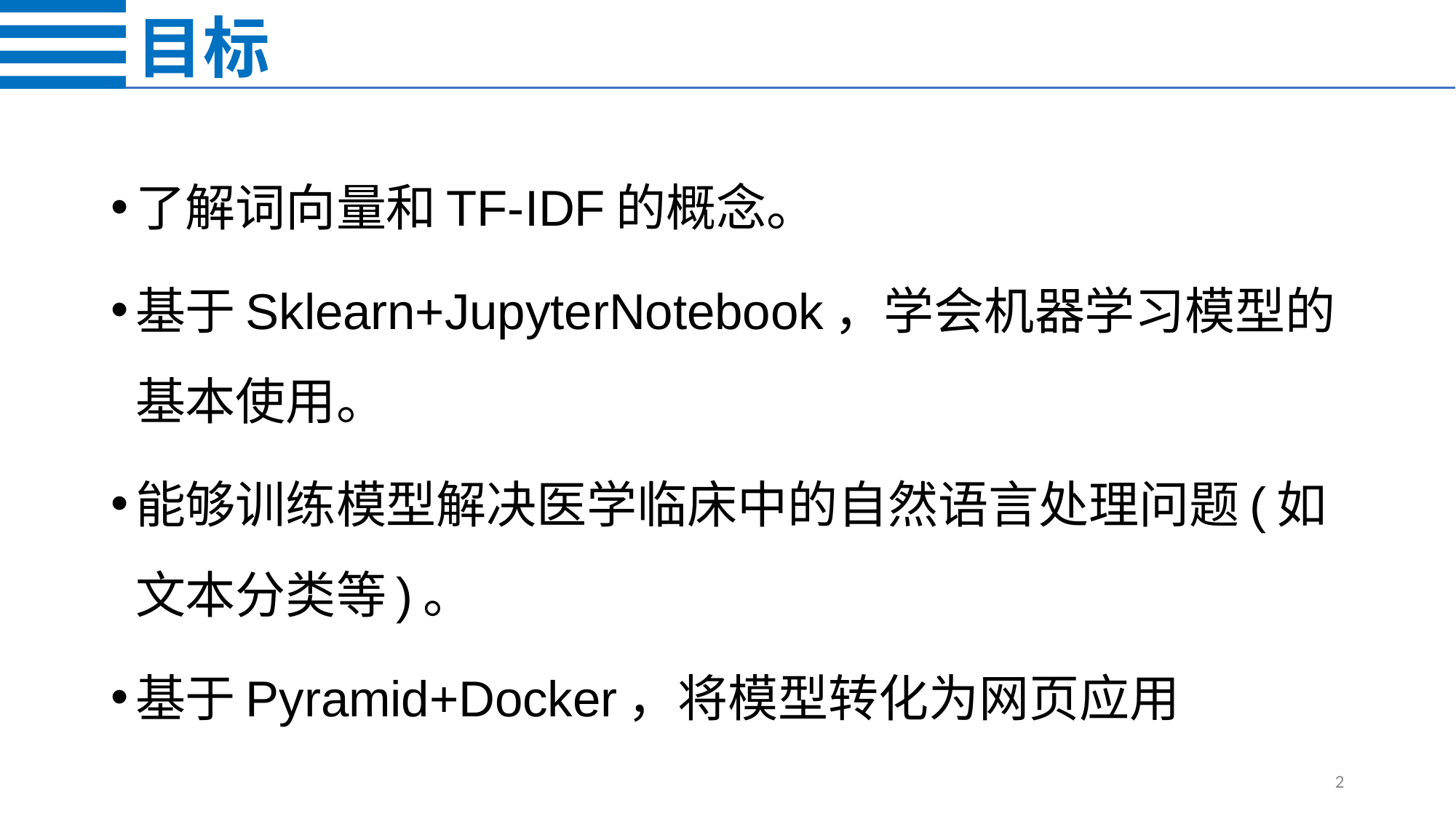

目标

了解词向量和TF-IDF的概念。
基于Sklearn+JupyterNotebook，学会机器学习模型的基本使用。
能够训练模型解决医学临床中的自然语言处理问题(如文本分类等)。
基于Pyramid+Docker，将模型转化为网页应用
2